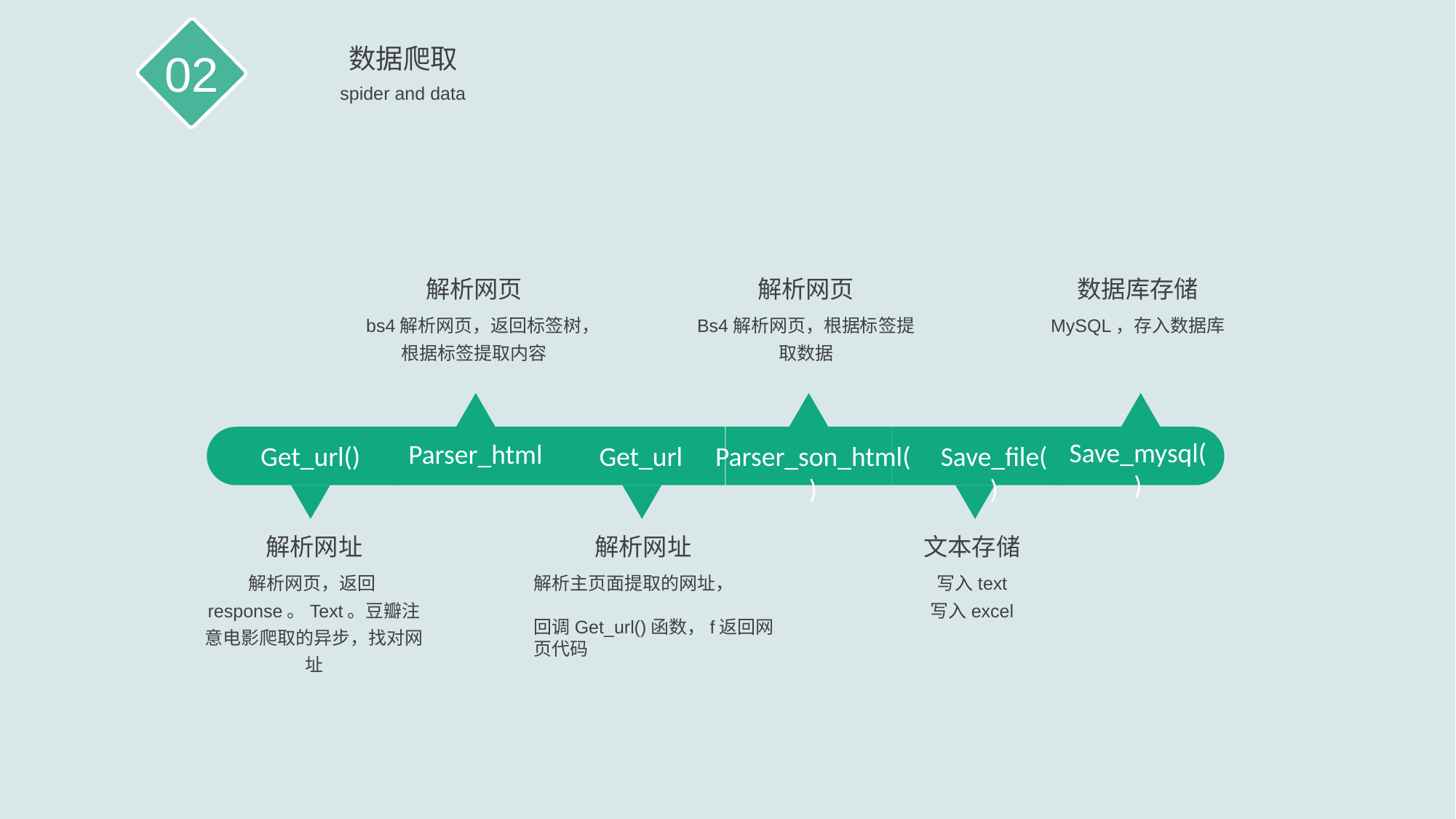

数据爬取
02
spider and data
解析网页
解析网页
数据库存储
bs4解析网页，返回标签树，根据标签提取内容

Bs4解析网页，根据标签提取数据

MySQL，存入数据库

Save_mysql()
Parser_html
Get_url()
Get_url
Parser_son_html()
Save_file()

解析网址
解析网址
文本存储
解析网页，返回response。Text。豆瓣注意电影爬取的异步，找对网址
写入text
写入excel

解析主页面提取的网址，

回调Get_url()函数，f返回网页代码